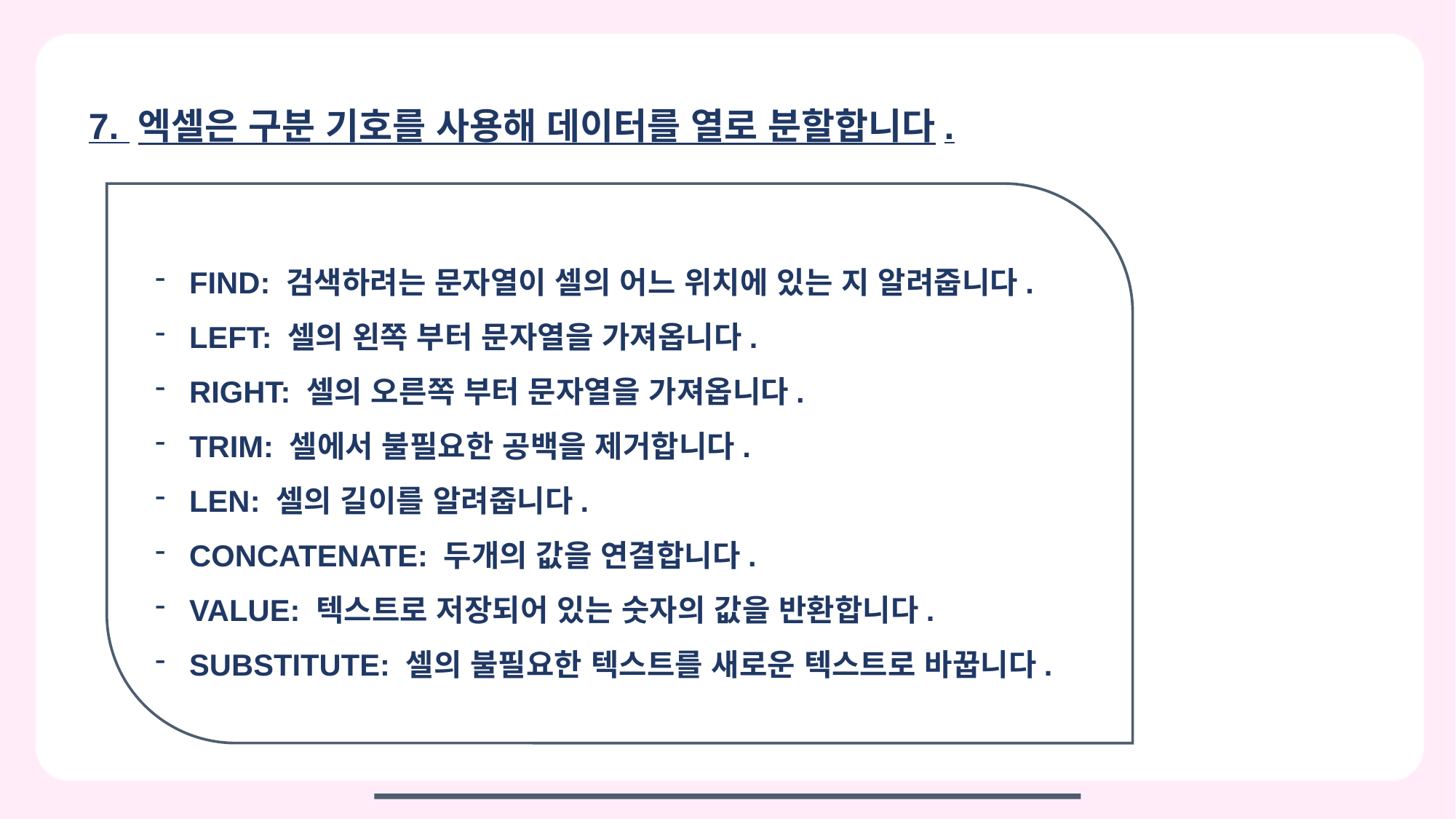

7. 엑셀은 구분 기호를 사용해 데이터를 열로 분할합니다.
FIND: 검색하려는 문자열이 셀의 어느 위치에 있는 지 알려줍니다.
LEFT: 셀의 왼쪽 부터 문자열을 가져옵니다.
RIGHT: 셀의 오른쪽 부터 문자열을 가져옵니다.
TRIM: 셀에서 불필요한 공백을 제거합니다.
LEN: 셀의 길이를 알려줍니다.
CONCATENATE: 두개의 값을 연결합니다.
VALUE: 텍스트로 저장되어 있는 숫자의 값을 반환합니다.
SUBSTITUTE: 셀의 불필요한 텍스트를 새로운 텍스트로 바꿉니다.